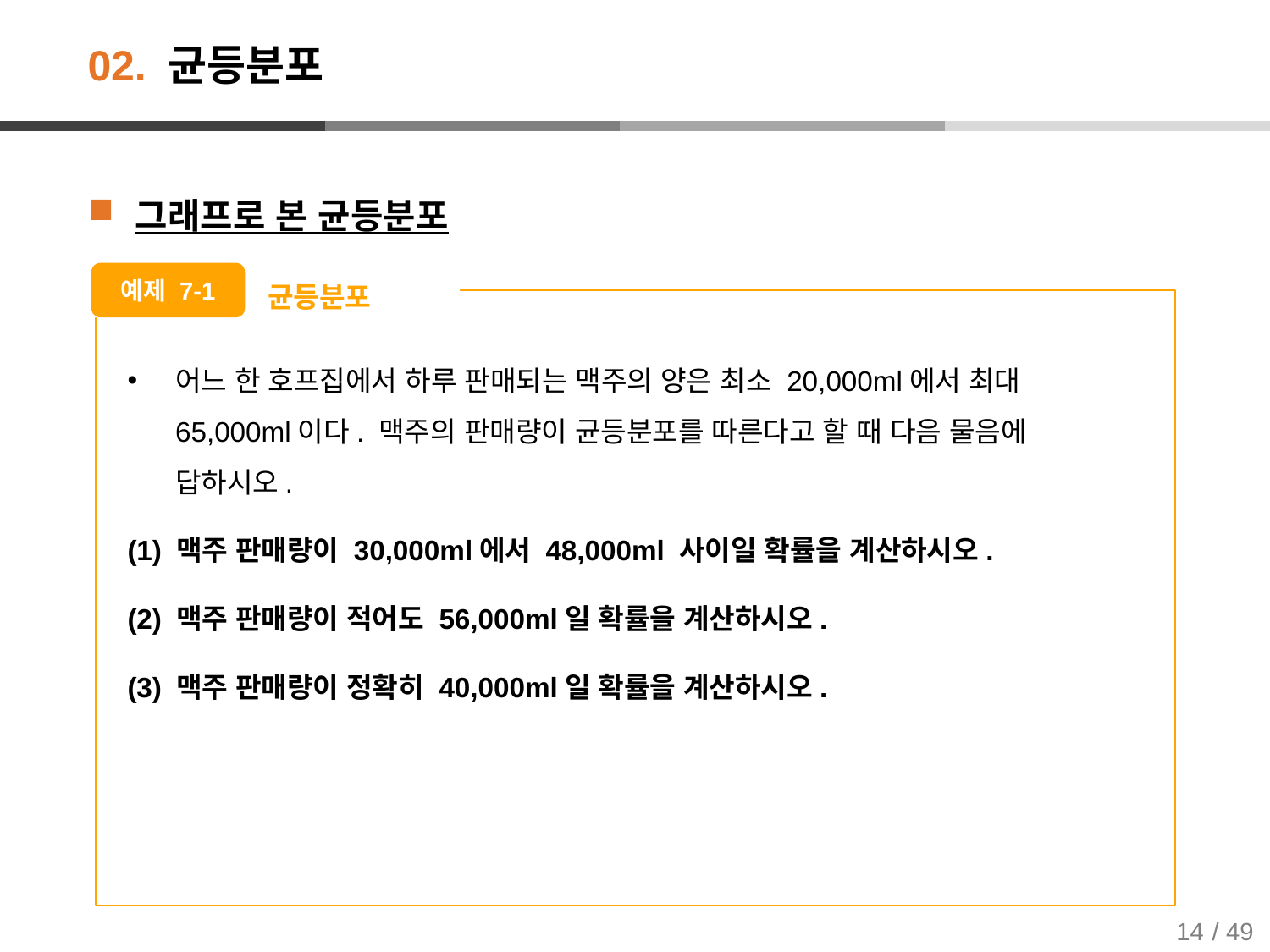

# 02. 균등분포
그래프로 본 균등분포
-
균등분포

예제 7-1

어느 한 호프집에서 하루 판매되는 맥주의 양은 최소 20,000ml에서 최대 65,000ml이다. 맥주의 판매량이 균등분포를 따른다고 할 때 다음 물음에 답하시오.
(1) 맥주 판매량이 30,000ml에서 48,000ml 사이일 확률을 계산하시오.
(2) 맥주 판매량이 적어도 56,000ml일 확률을 계산하시오.
(3) 맥주 판매량이 정확히 40,000ml일 확률을 계산하시오.